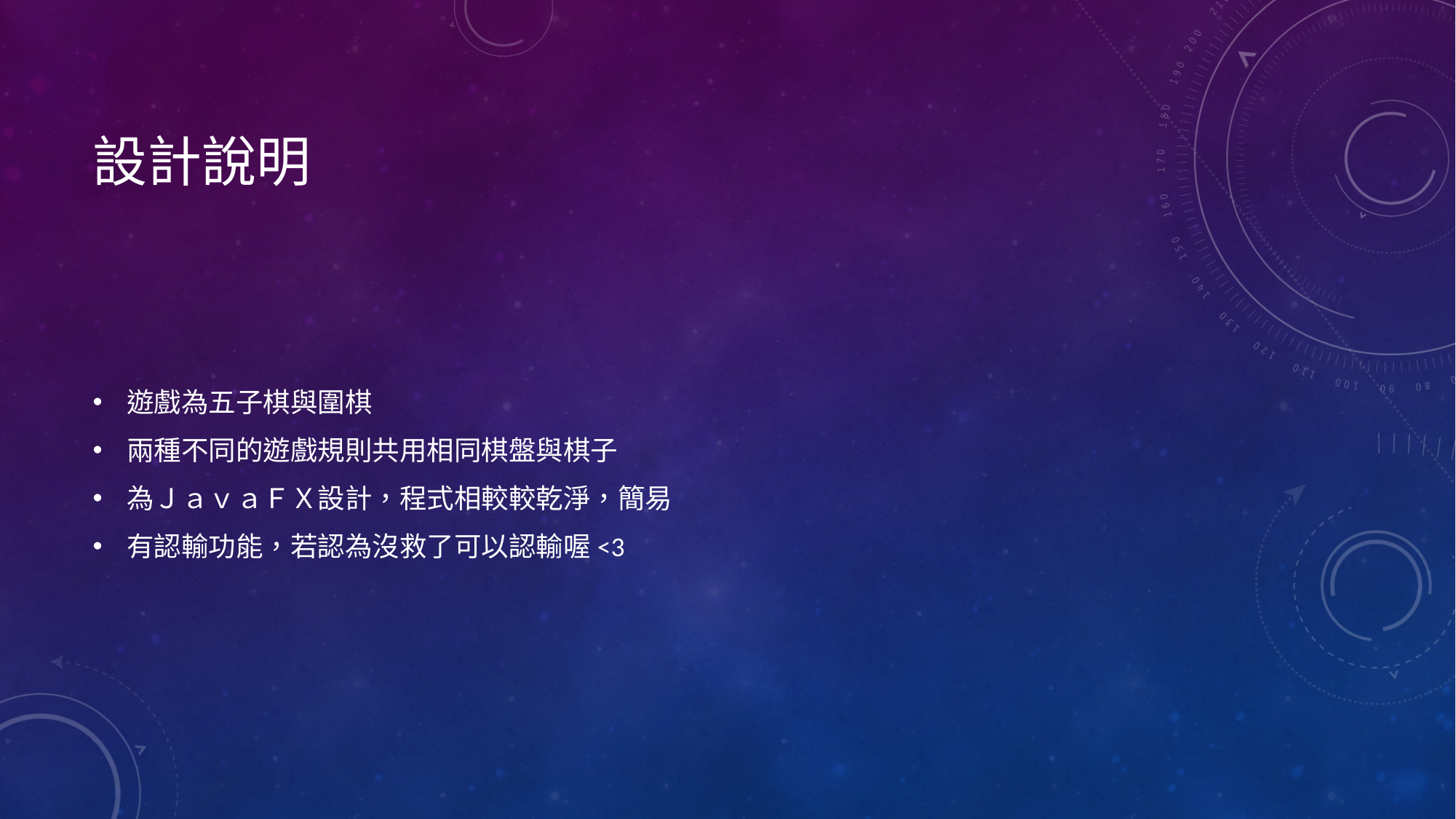

# 設計說明
遊戲為五子棋與圍棋
兩種不同的遊戲規則共用相同棋盤與棋子
為ＪａｖａＦＸ設計，程式相較較乾淨，簡易
有認輸功能，若認為沒救了可以認輸喔<3